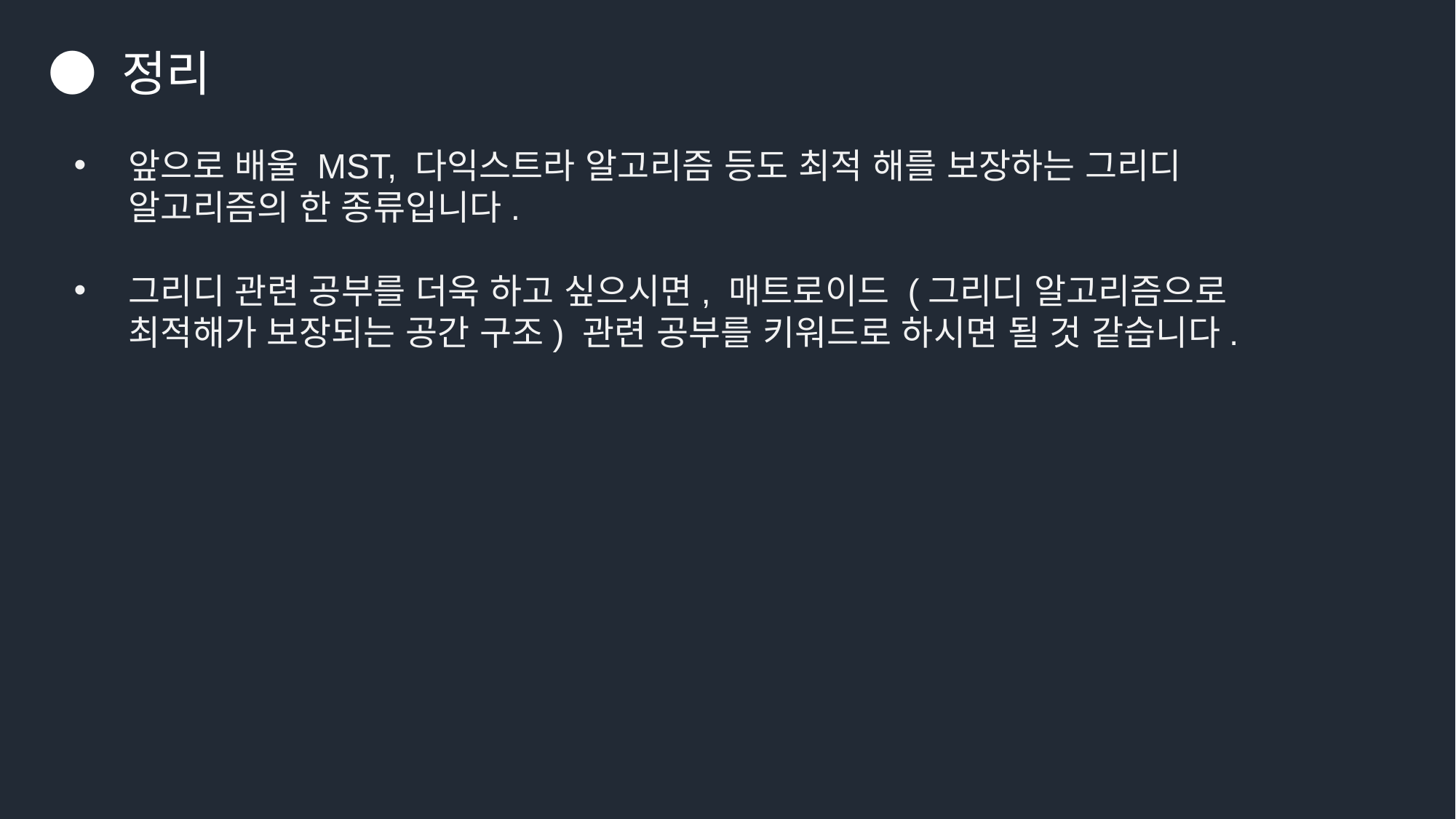

● 정리
앞으로 배울 MST, 다익스트라 알고리즘 등도 최적 해를 보장하는 그리디 알고리즘의 한 종류입니다.

그리디 관련 공부를 더욱 하고 싶으시면, 매트로이드 (그리디 알고리즘으로 최적해가 보장되는 공간 구조) 관련 공부를 키워드로 하시면 될 것 같습니다.